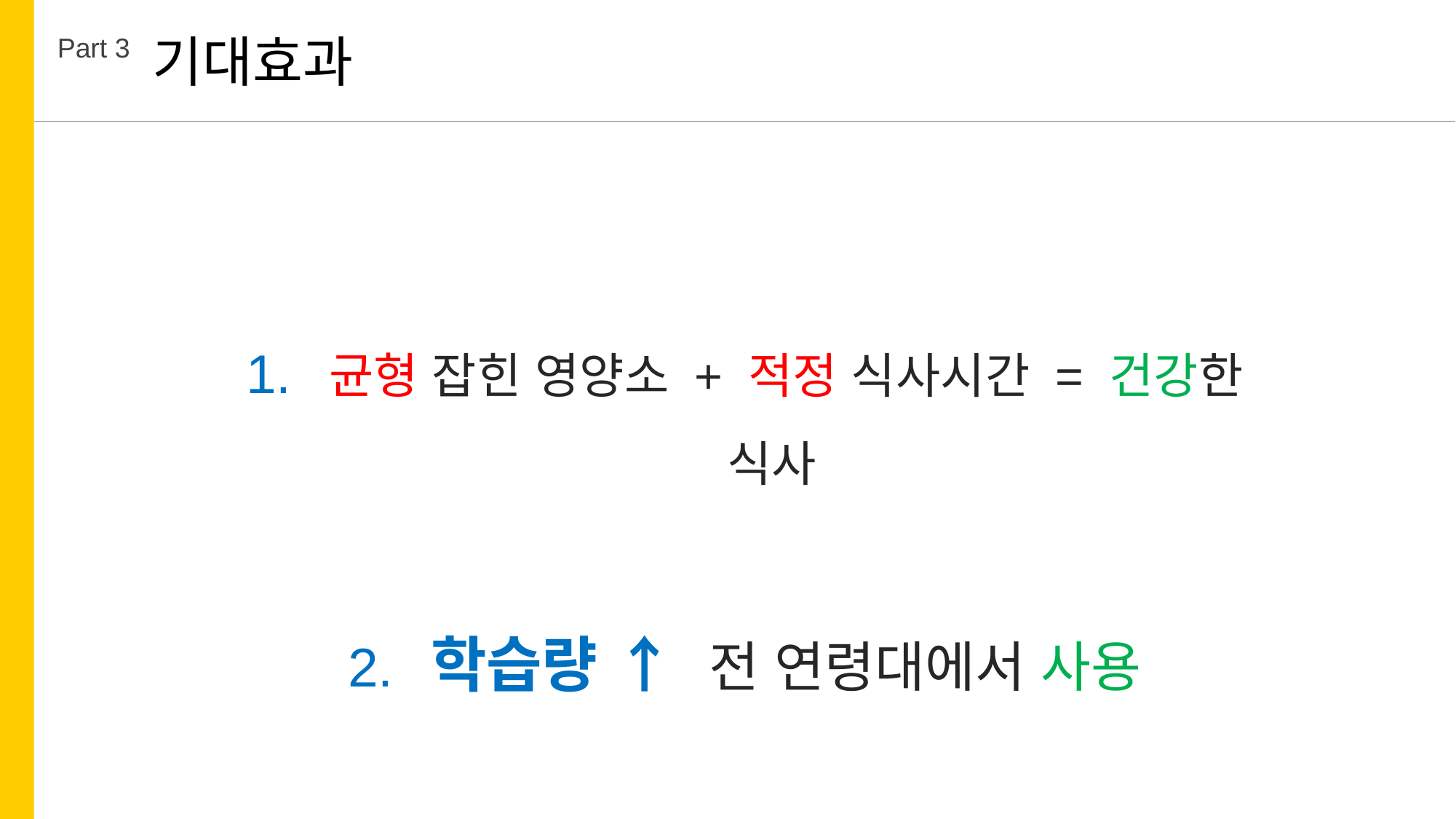

기대효과
Part 3
 균형 잡힌 영양소 + 적정 식사시간 = 건강한 식사

 학습량 ↑  전 연령대에서 사용